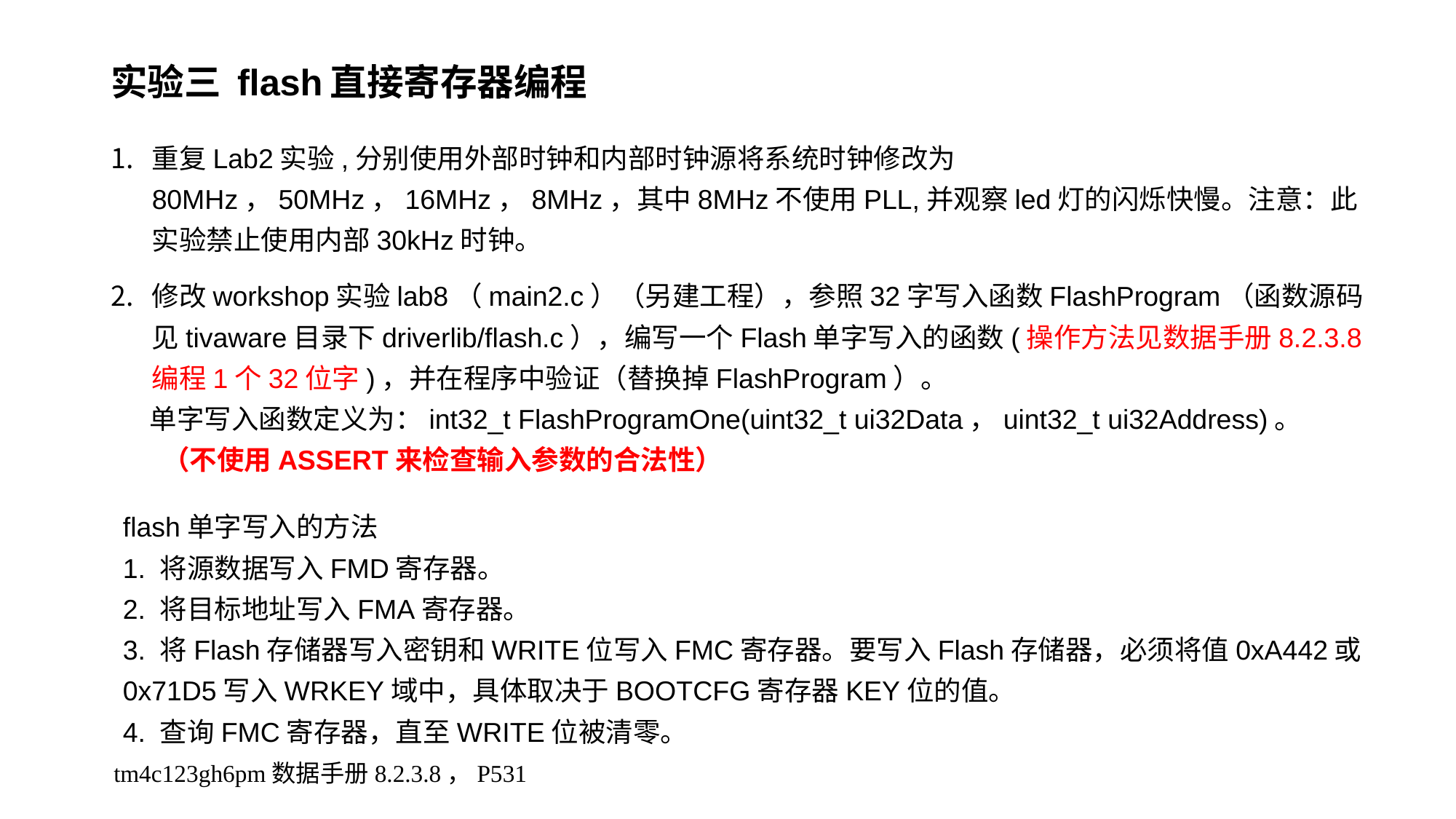

实验三 flash直接寄存器编程
重复Lab2实验,分别使用外部时钟和内部时钟源将系统时钟修改为80MHz，50MHz，16MHz，8MHz，其中8MHz不使用PLL,并观察led灯的闪烁快慢。注意：此实验禁止使用内部30kHz时钟。
修改workshop实验lab8（main2.c）（另建工程），参照32字写入函数FlashProgram（函数源码见tivaware目录下driverlib/flash.c），编写一个Flash单字写入的函数(操作方法见数据手册8.2.3.8编程1个32位字)，并在程序中验证（替换掉FlashProgram）。
单字写入函数定义为：int32_t FlashProgramOne(uint32_t ui32Data，uint32_t ui32Address)。
 （不使用ASSERT来检查输入参数的合法性）
flash单字写入的方法
1. 将源数据写入FMD寄存器。
2. 将目标地址写入FMA寄存器。
3. 将Flash存储器写入密钥和WRITE位写入FMC寄存器。要写入Flash存储器，必须将值0xA442或0x71D5写入WRKEY域中，具体取决于BOOTCFG寄存器KEY位的值。
4. 查询FMC寄存器，直至WRITE位被清零。
tm4c123gh6pm数据手册8.2.3.8，P531